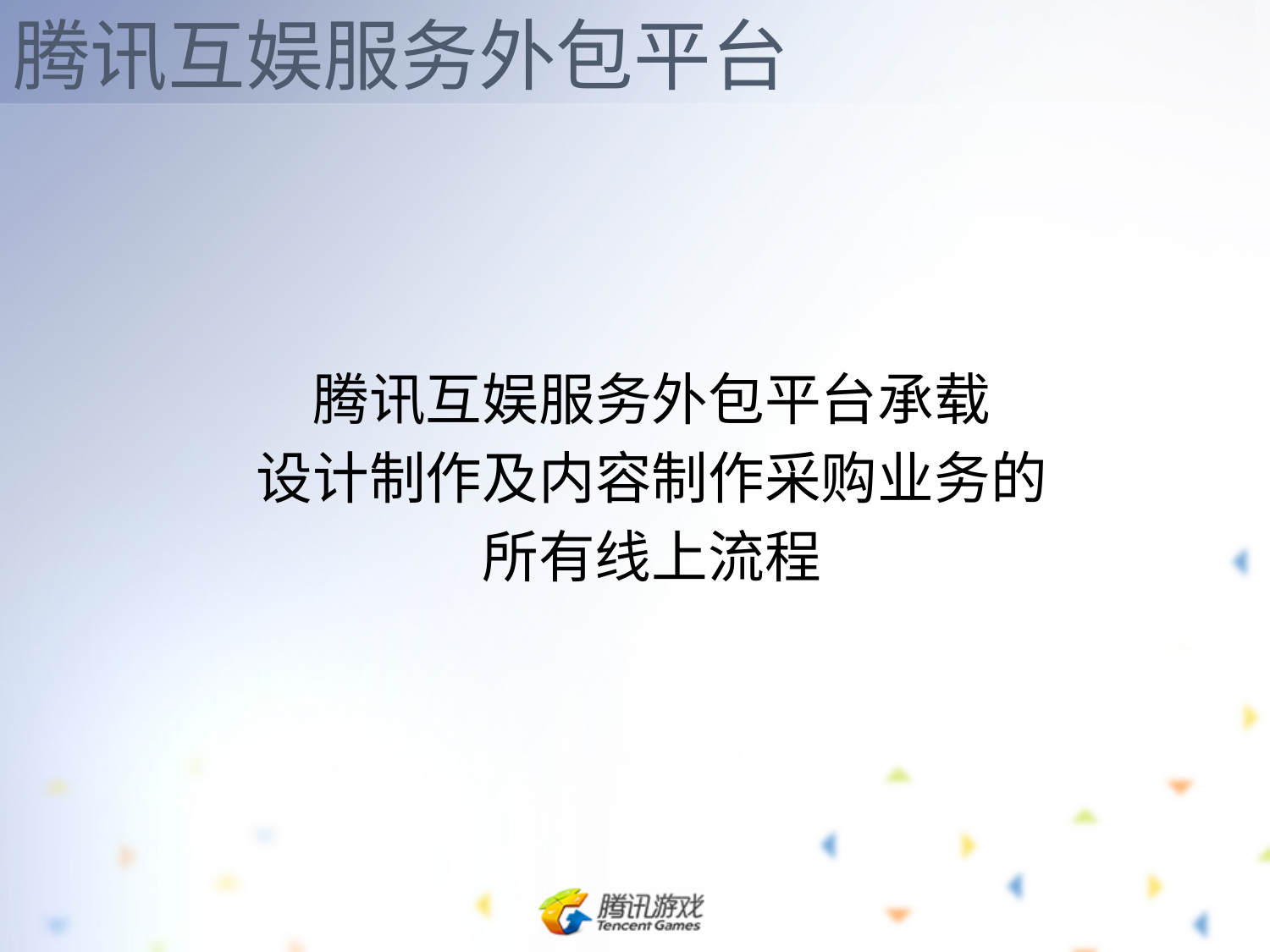

# 腾讯互娱服务外包平台
腾讯互娱服务外包平台承载
设计制作及内容制作采购业务的
所有线上流程